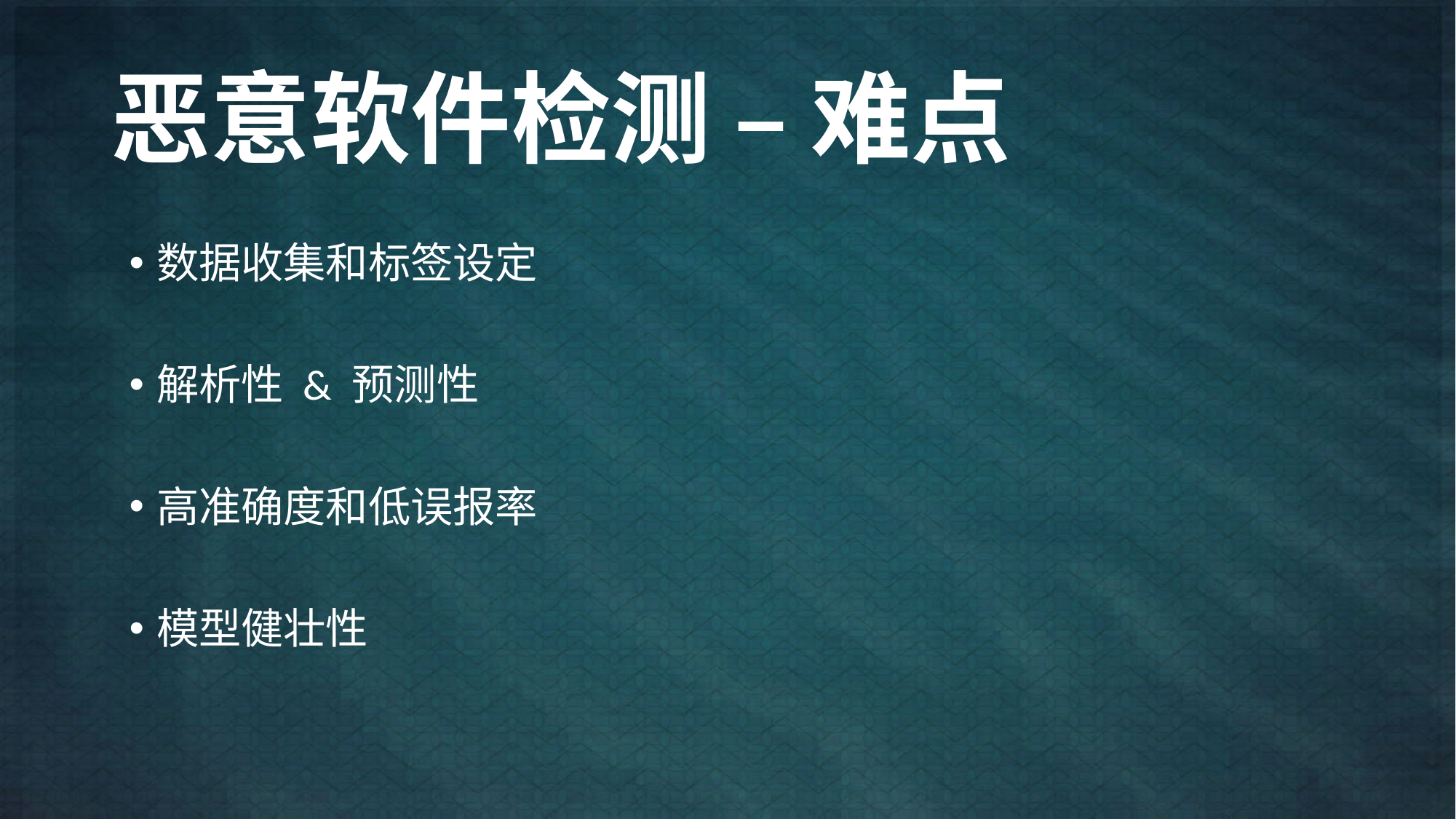

# 恶意软件检测 – 难点

数据收集和标签设定

解析性 & 预测性

高准确度和低误报率

模型健壮性